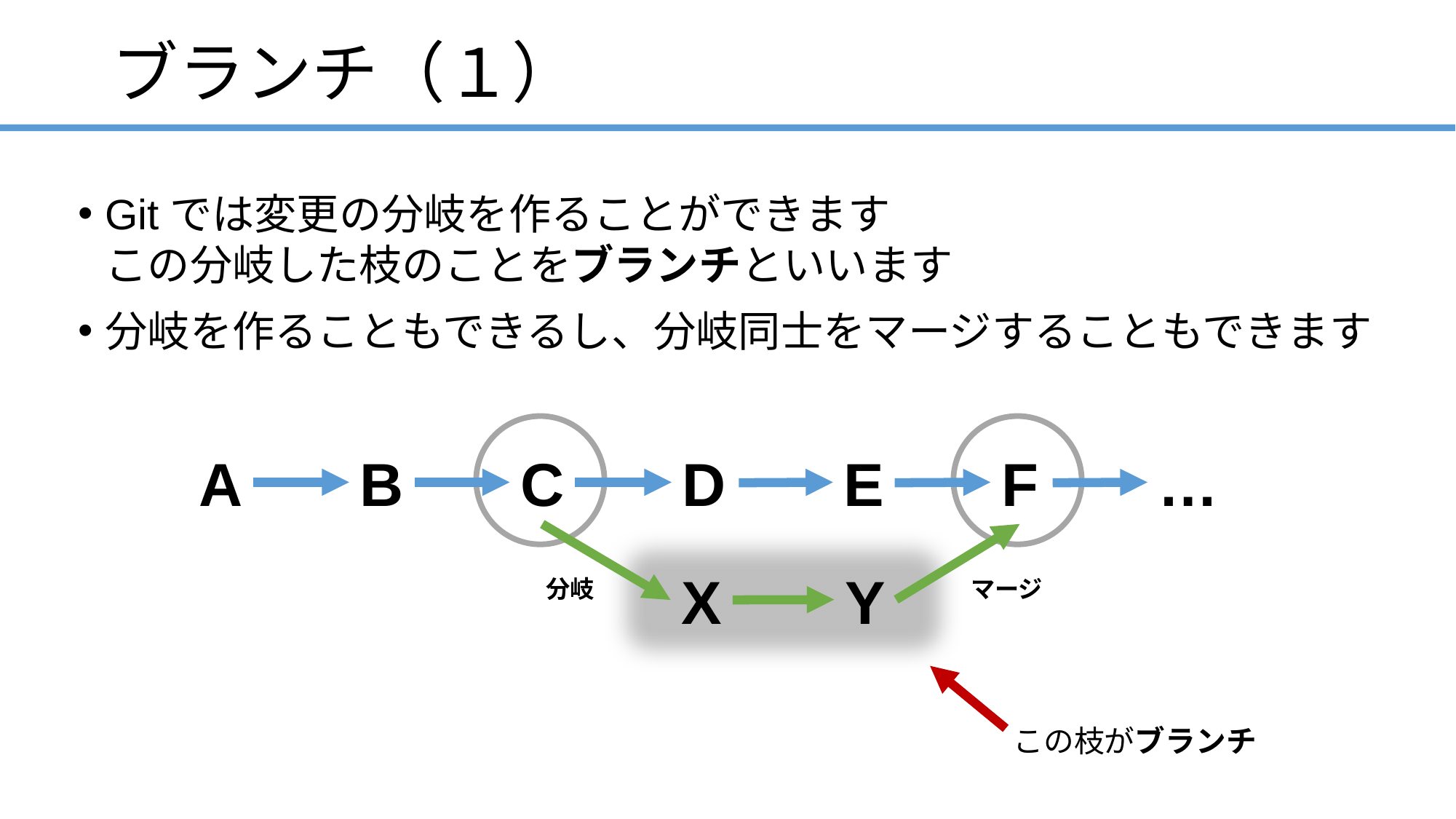

# ブランチ（１）
Gitでは変更の分岐を作ることができます
この分岐した枝のことをブランチといいます
分岐を作ることもできるし、分岐同士をマージすることもできます

A
B
C
D
E
F
…

分岐
マージ
Y
X
この枝がブランチ